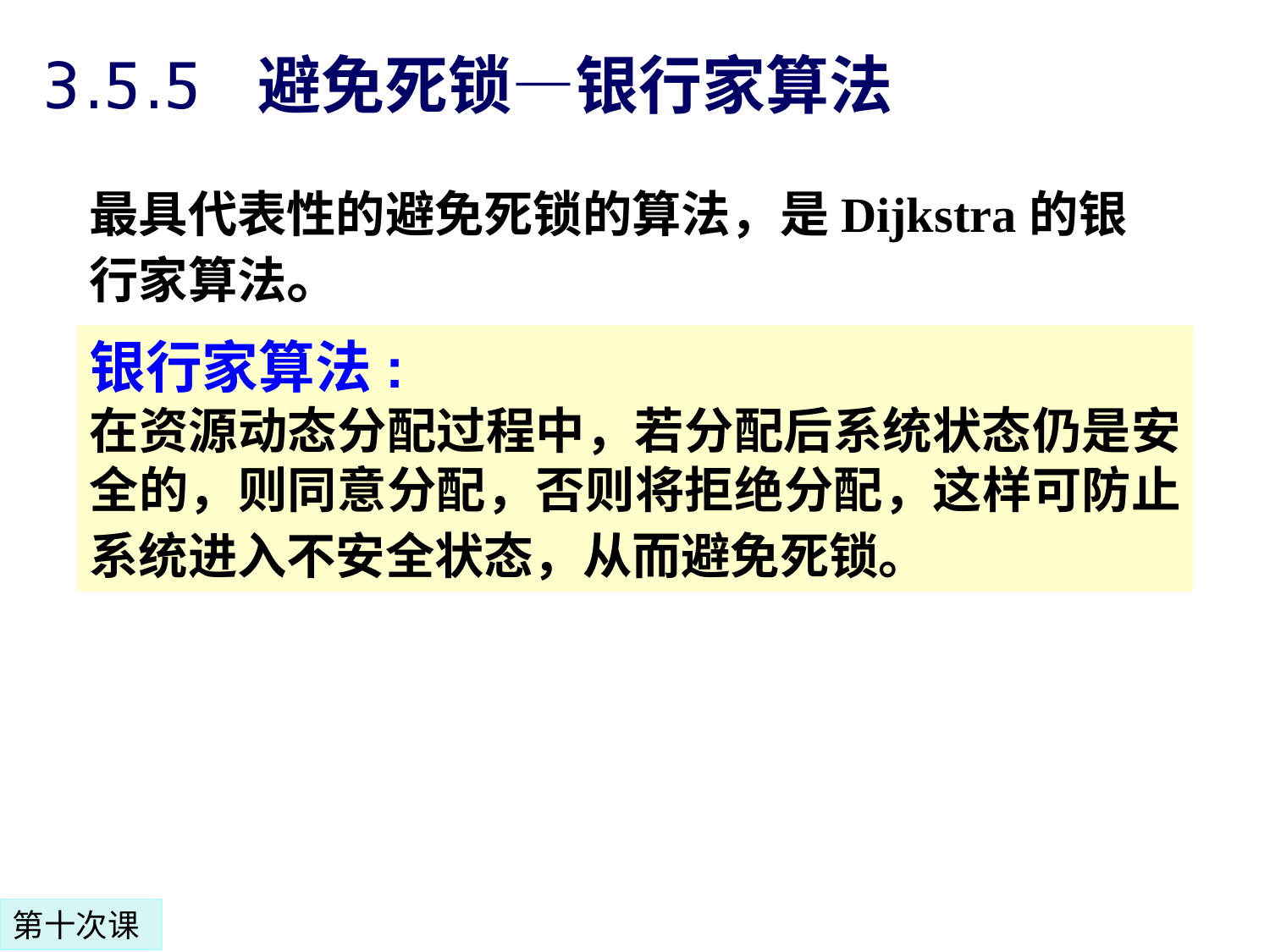

# 3.5.5  避免死锁—银行家算法
最具代表性的避免死锁的算法，是Dijkstra的银行家算法。
银行家算法:
在资源动态分配过程中，若分配后系统状态仍是安全的，则同意分配，否则将拒绝分配，这样可防止系统进入不安全状态，从而避免死锁。
100
第十次课